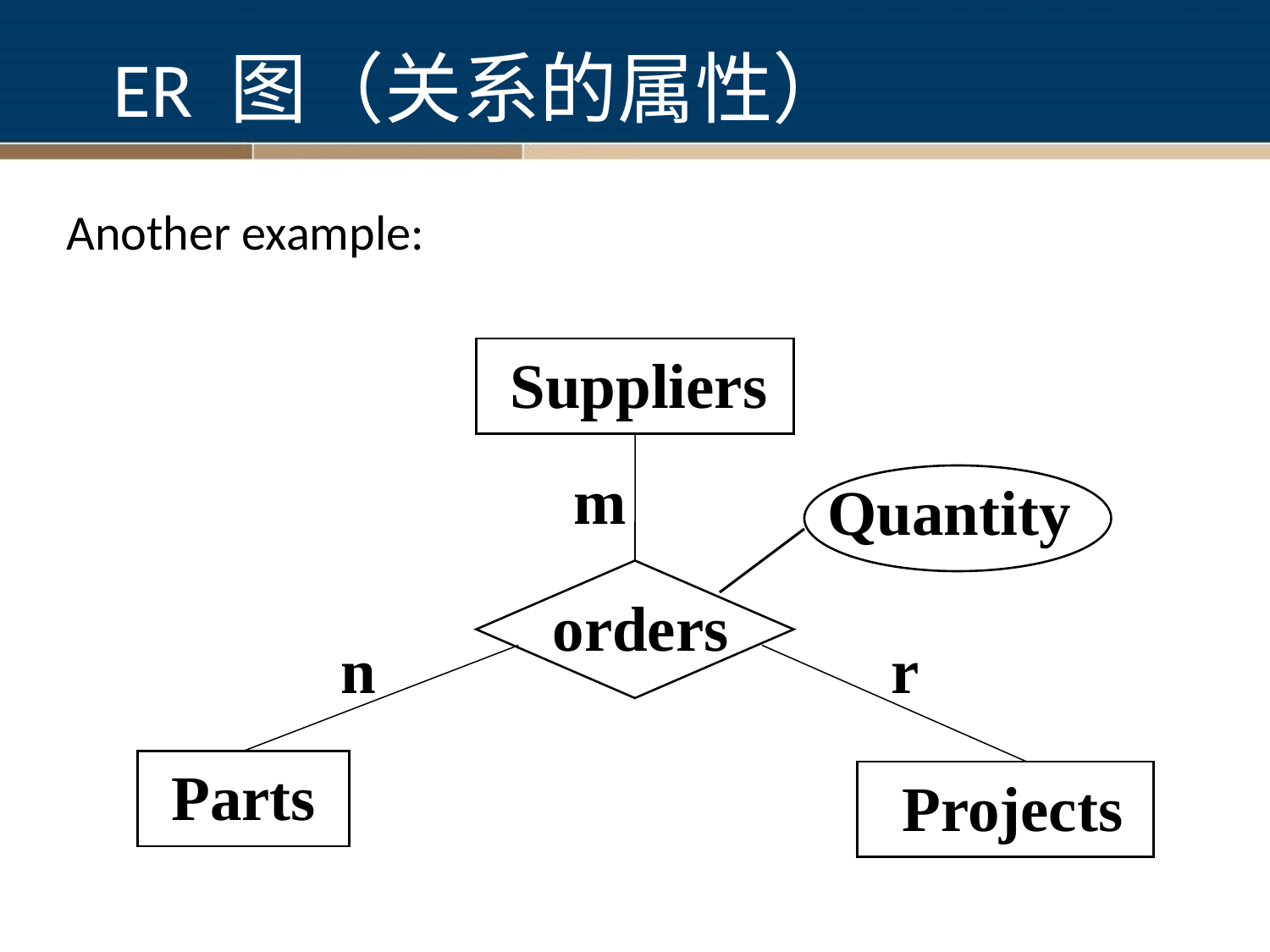

# ER 图（关系的属性）
 Another example:

Suppliers

m

Quantity

orders
n
r

Parts

Projects